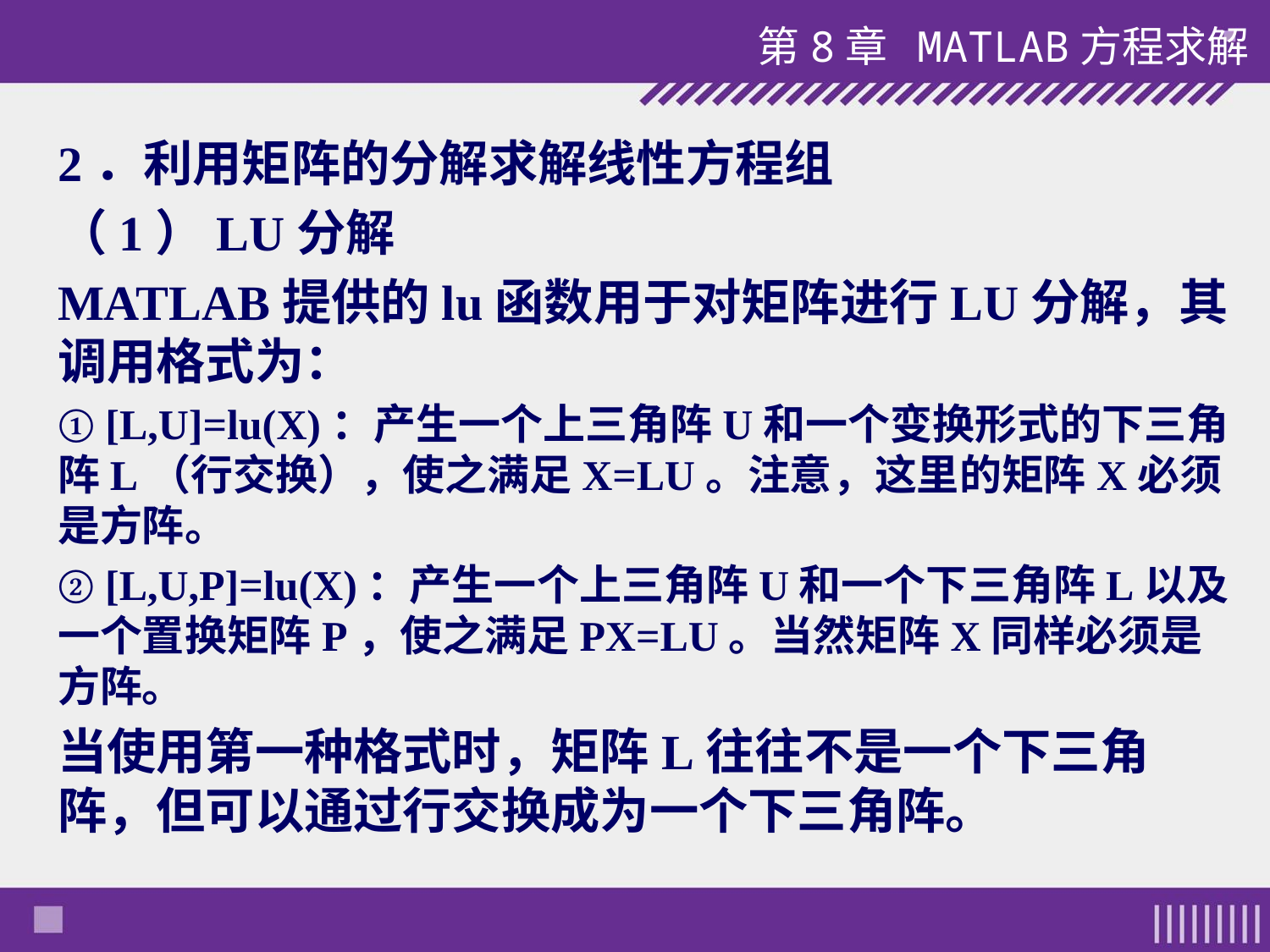

第8章  MATLAB方程求解
2．利用矩阵的分解求解线性方程组
（1）LU分解
MATLAB提供的lu函数用于对矩阵进行LU分解，其调用格式为：
① [L,U]=lu(X)：产生一个上三角阵U和一个变换形式的下三角阵L（行交换），使之满足X=LU。注意，这里的矩阵X必须是方阵。
② [L,U,P]=lu(X)：产生一个上三角阵U和一个下三角阵L以及一个置换矩阵P，使之满足PX=LU。当然矩阵X同样必须是方阵。
当使用第一种格式时，矩阵L往往不是一个下三角阵，但可以通过行交换成为一个下三角阵。